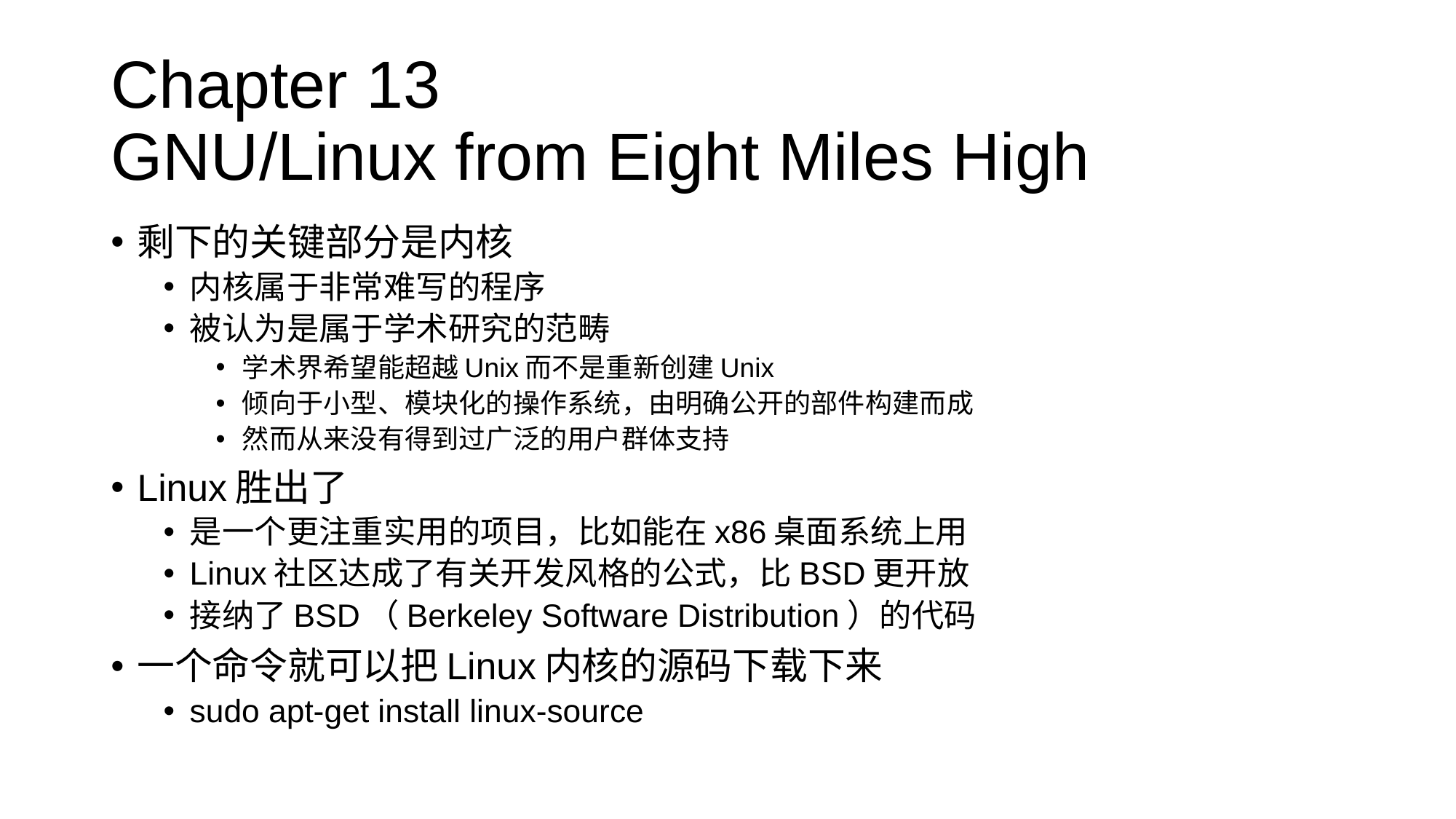

# Chapter 13 GNU/Linux from Eight Miles High
剩下的关键部分是内核
内核属于非常难写的程序
被认为是属于学术研究的范畴
学术界希望能超越Unix而不是重新创建Unix
倾向于小型、模块化的操作系统，由明确公开的部件构建而成
然而从来没有得到过广泛的用户群体支持
Linux胜出了
是一个更注重实用的项目，比如能在x86桌面系统上用
Linux社区达成了有关开发风格的公式，比BSD更开放
接纳了BSD（Berkeley Software Distribution）的代码
一个命令就可以把Linux内核的源码下载下来
sudo apt-get install linux-source